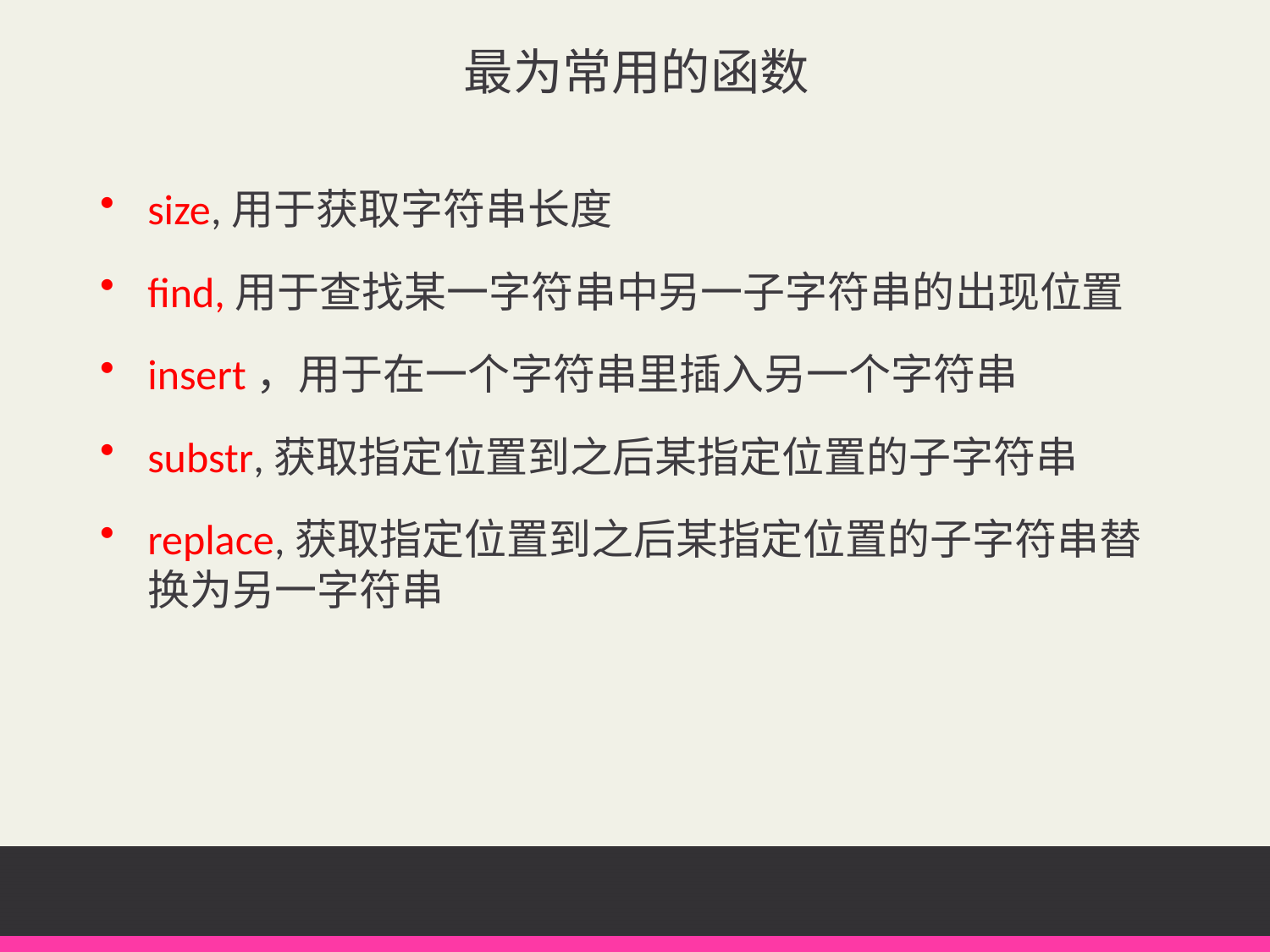

# 最为常用的函数
size,用于获取字符串长度
find,用于查找某一字符串中另一子字符串的出现位置
insert，用于在一个字符串里插入另一个字符串
substr,获取指定位置到之后某指定位置的子字符串
replace,获取指定位置到之后某指定位置的子字符串替换为另一字符串